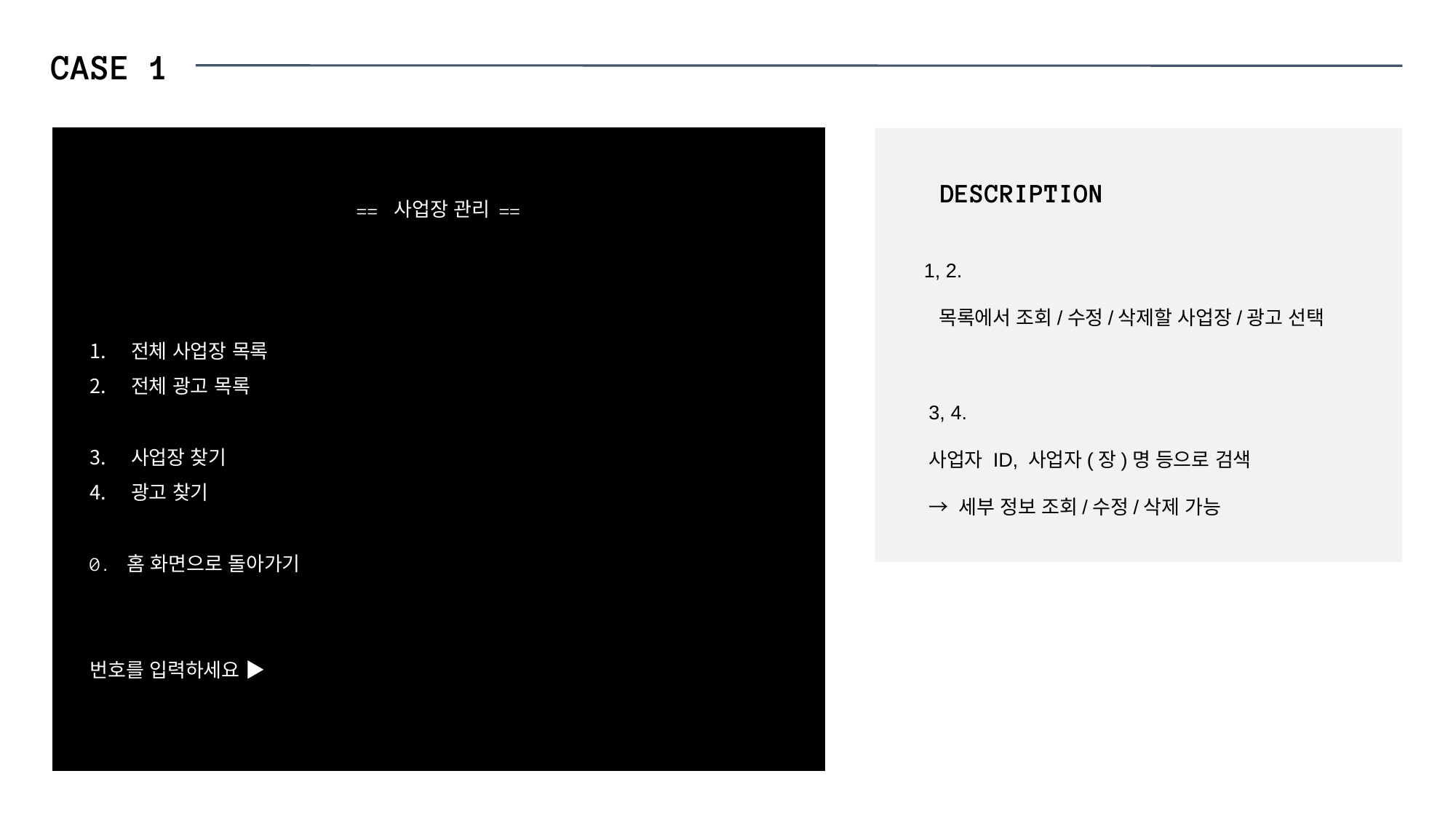

CASE 1

DESCRIPTION

       1, 2.
 목록에서 조회/수정/삭제할 사업장/광고 선택

3, 4.
사업자 ID, 사업자(장)명 등으로 검색
→ 세부 정보 조회/수정/삭제 가능

== 사업장 관리 ==

전체 사업장 목록
전체 광고 목록

사업장 찾기
광고 찾기

0. 홈 화면으로 돌아가기

번호를 입력하세요 ▶